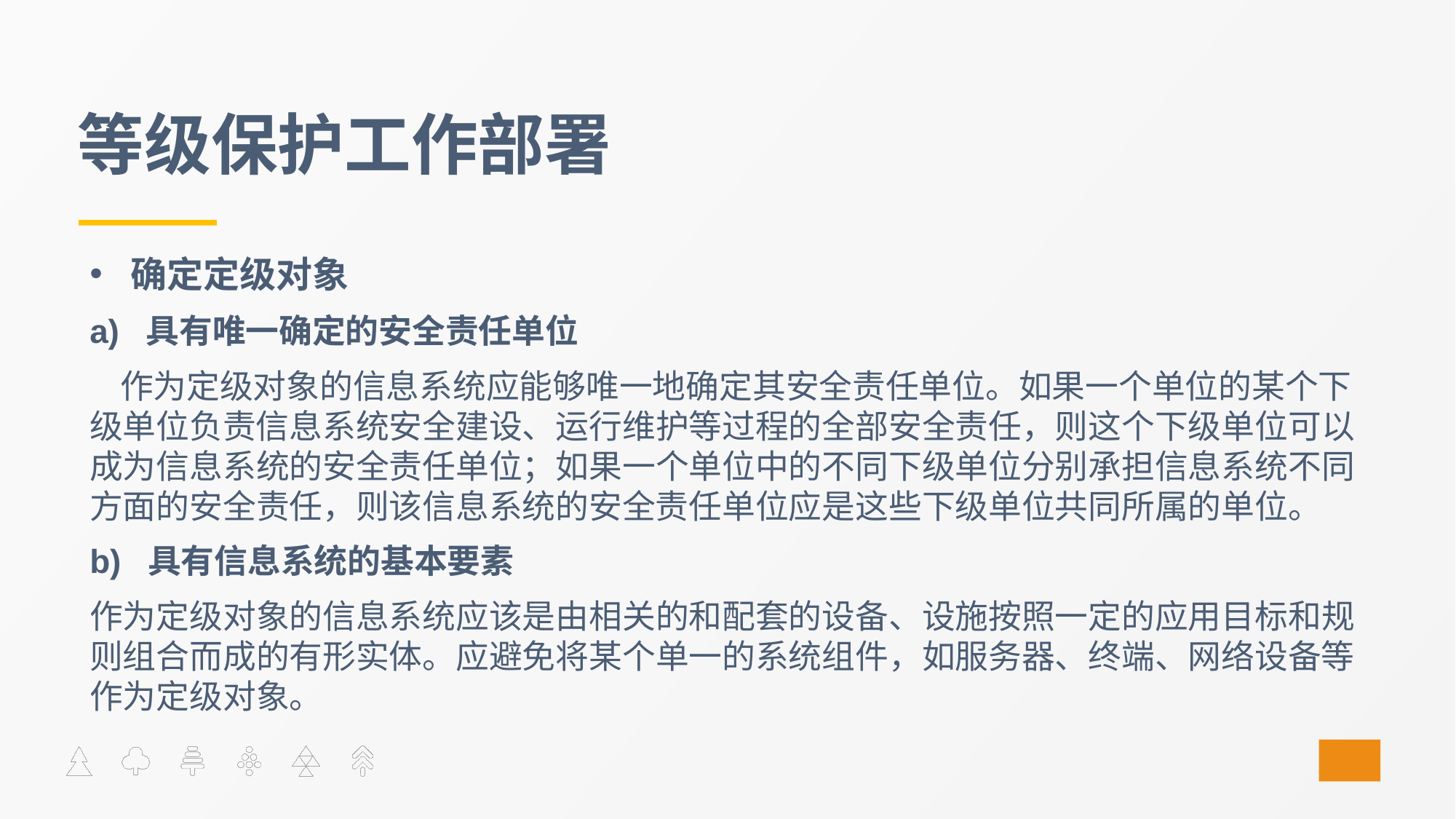

# 等级保护工作部署

确定定级对象
a)  具有唯一确定的安全责任单位
   作为定级对象的信息系统应能够唯一地确定其安全责任单位。如果一个单位的某个下级单位负责信息系统安全建设、运行维护等过程的全部安全责任，则这个下级单位可以成为信息系统的安全责任单位；如果一个单位中的不同下级单位分别承担信息系统不同方面的安全责任，则该信息系统的安全责任单位应是这些下级单位共同所属的单位。
b)  具有信息系统的基本要素
作为定级对象的信息系统应该是由相关的和配套的设备、设施按照一定的应用目标和规则组合而成的有形实体。应避免将某个单一的系统组件，如服务器、终端、网络设备等作为定级对象。
17